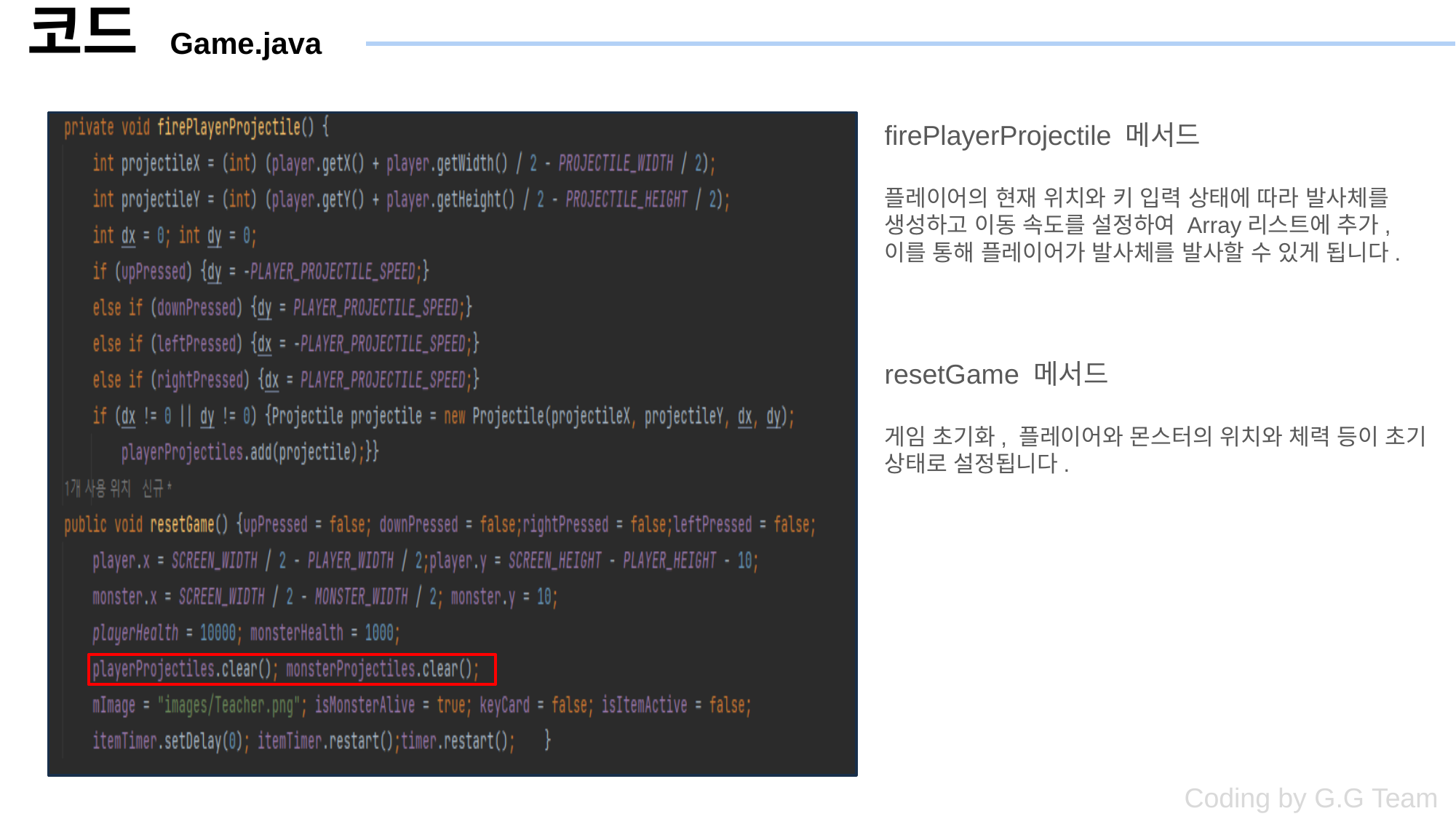

코드 Game.java

firePlayerProjectile 메서드

플레이어의 현재 위치와 키 입력 상태에 따라 발사체를 생성하고 이동 속도를 설정하여 Array리스트에 추가, 이를 통해 플레이어가 발사체를 발사할 수 있게 됩니다.

resetGame 메서드

게임 초기화, 플레이어와 몬스터의 위치와 체력 등이 초기 상태로 설정됩니다.

Coding by G.G Team